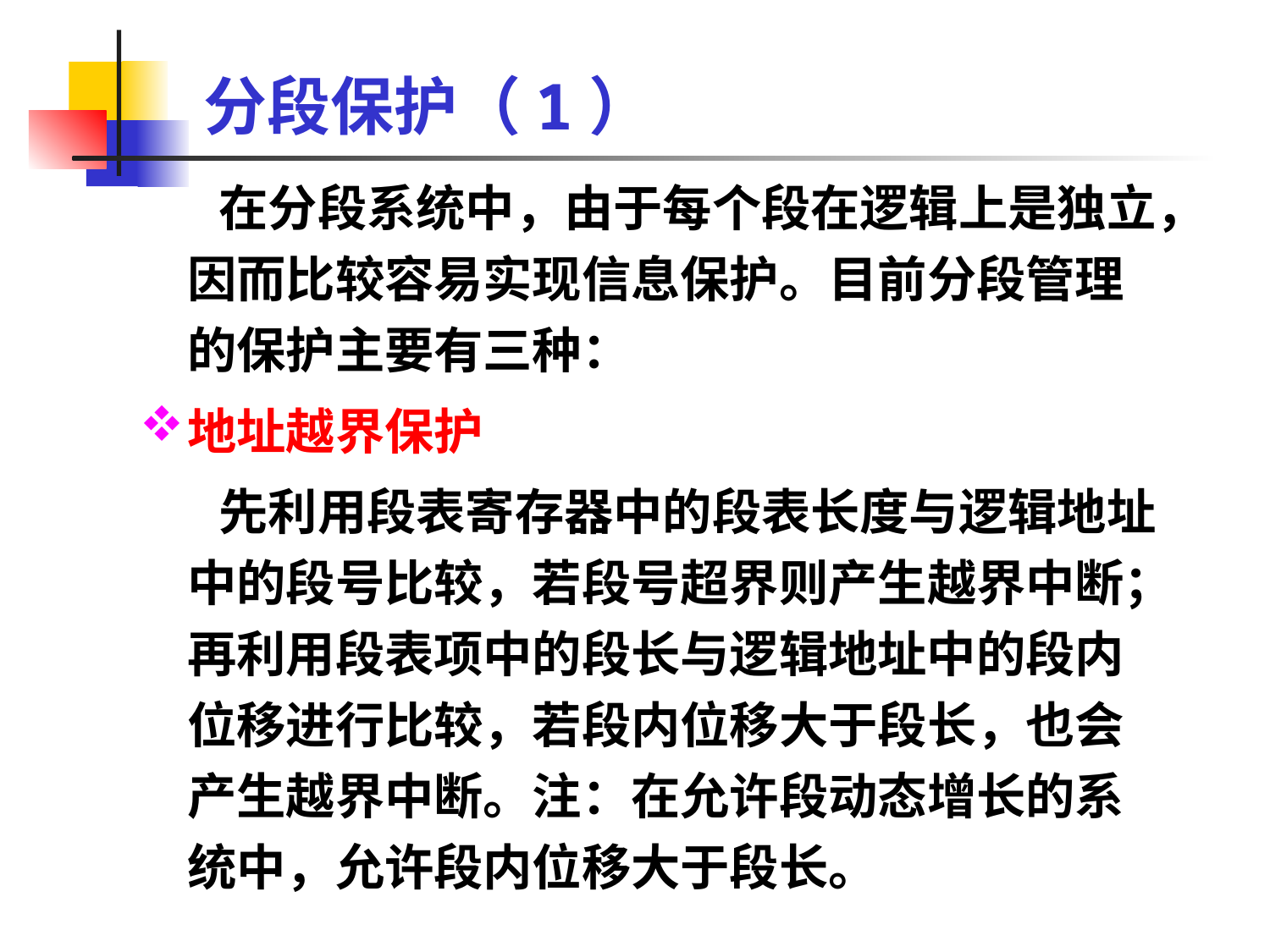

# 分段保护（1）
      在分段系统中，由于每个段在逻辑上是独立，因而比较容易实现信息保护。目前分段管理的保护主要有三种：
地址越界保护
      先利用段表寄存器中的段表长度与逻辑地址中的段号比较，若段号超界则产生越界中断；再利用段表项中的段长与逻辑地址中的段内位移进行比较，若段内位移大于段长，也会产生越界中断。注：在允许段动态增长的系统中，允许段内位移大于段长。